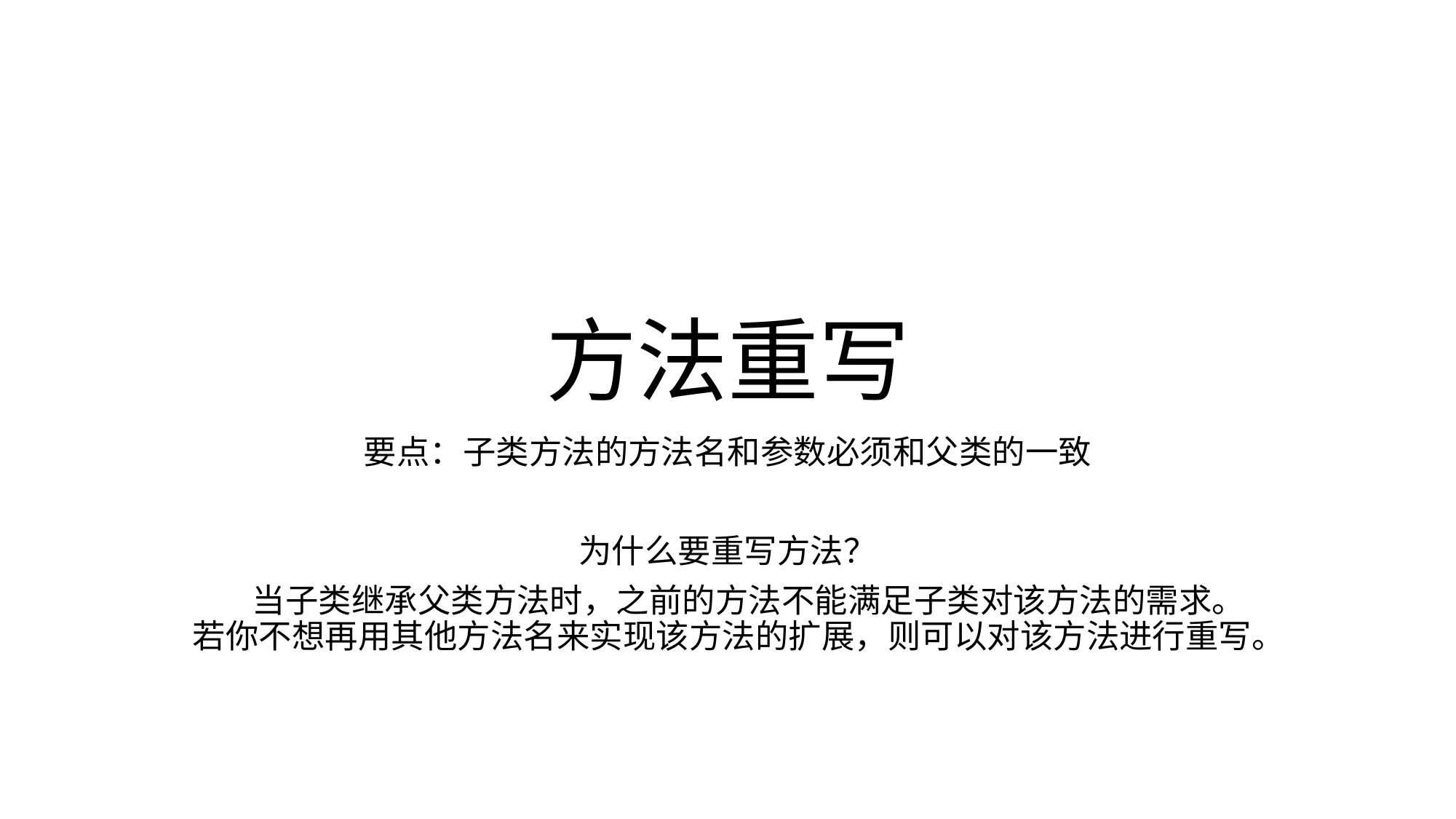

# 方法重写
要点：子类方法的方法名和参数必须和父类的一致

为什么要重写方法？
       当子类继承父类方法时，之前的方法不能满足子类对该方法的需求。若你不想再用其他方法名来实现该方法的扩展，则可以对该方法进行重写。